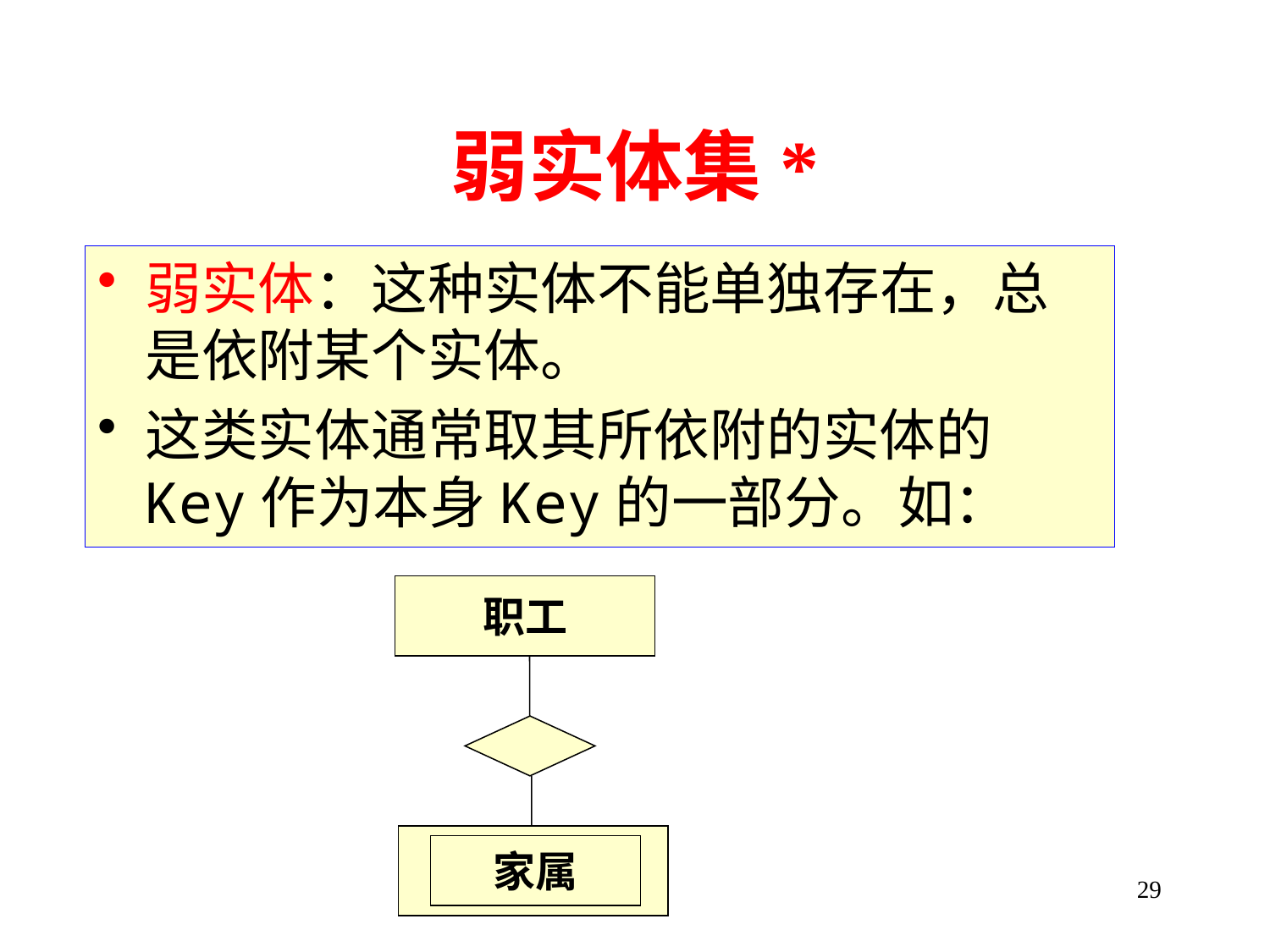

# 弱实体集*
弱实体：这种实体不能单独存在，总是依附某个实体。
这类实体通常取其所依附的实体的Key作为本身Key的一部分。如：
职工

家属
29